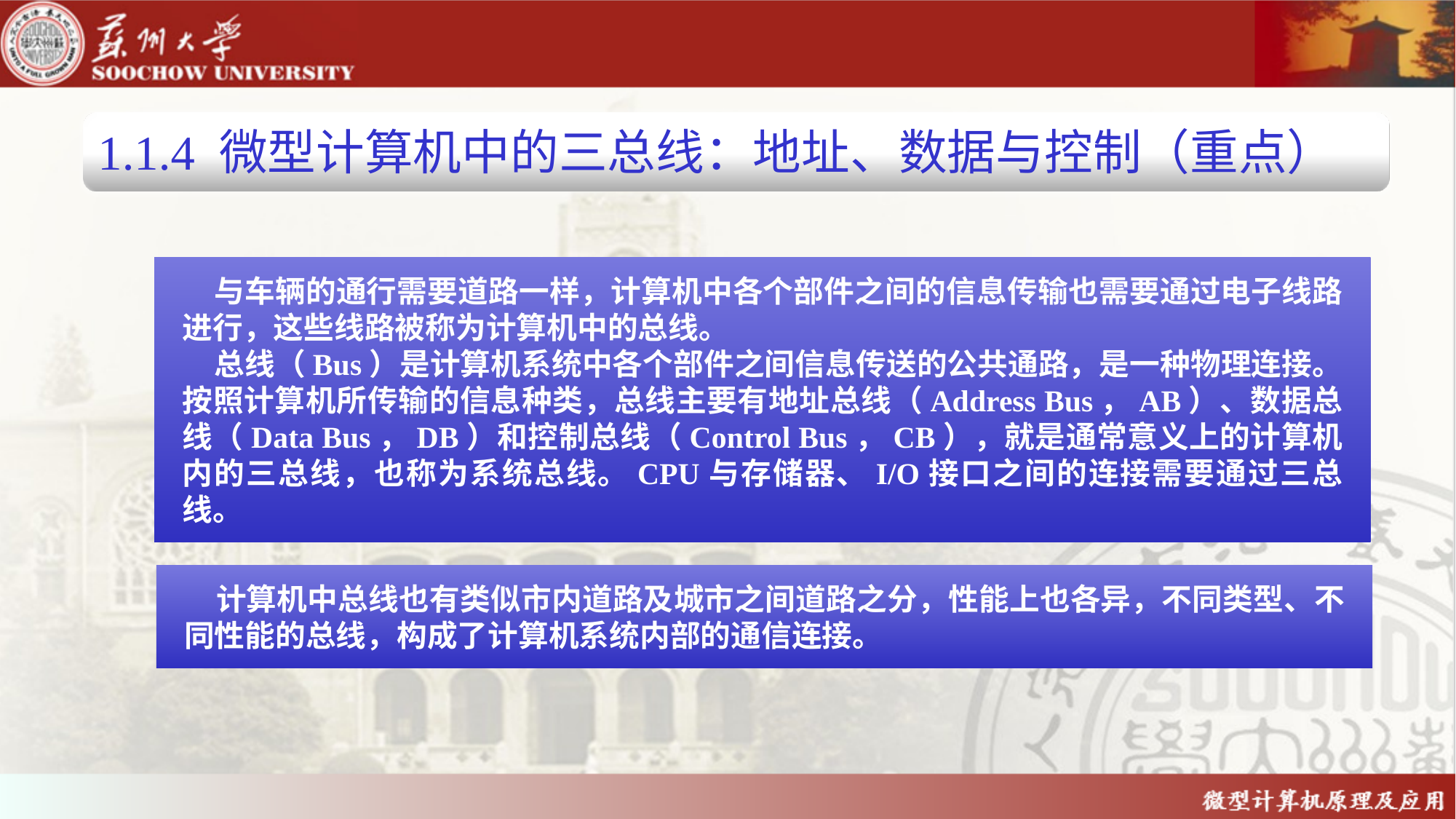

1.1.4 微型计算机中的三总线：地址、数据与控制（重点）

与车辆的通行需要道路一样，计算机中各个部件之间的信息传输也需要通过电子线路进行，这些线路被称为计算机中的总线。
总线（Bus）是计算机系统中各个部件之间信息传送的公共通路，是一种物理连接。按照计算机所传输的信息种类，总线主要有地址总线（Address Bus，AB）、数据总线（Data Bus，DB）和控制总线（Control Bus，CB），就是通常意义上的计算机内的三总线，也称为系统总线。CPU与存储器、I/O接口之间的连接需要通过三总线。

计算机中总线也有类似市内道路及城市之间道路之分，性能上也各异，不同类型、不同性能的总线，构成了计算机系统内部的通信连接。